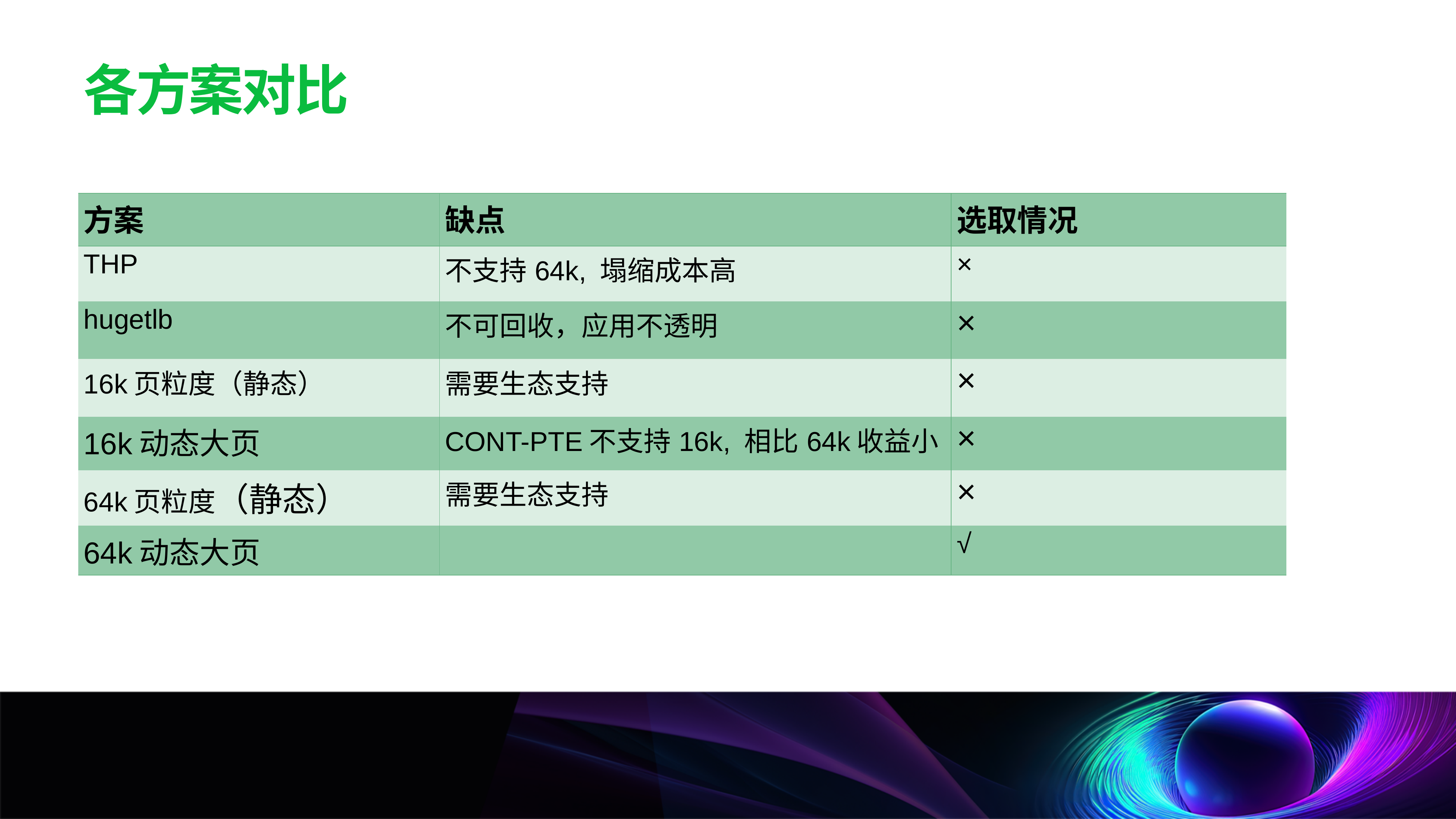

各方案对比
| 方案 | 缺点 | 选取情况 |
| --- | --- | --- |
| THP | 不支持64k, 塌缩成本高 | × |
| hugetlb | 不可回收，应用不透明 | × |
| 16k页粒度（静态） | 需要生态支持 | × |
| 16k动态大页 | CONT-PTE不支持16k, 相比64k收益小 | × |
| 64k页粒度（静态） | 需要生态支持 | × |
| 64k动态大页 |  | √ |